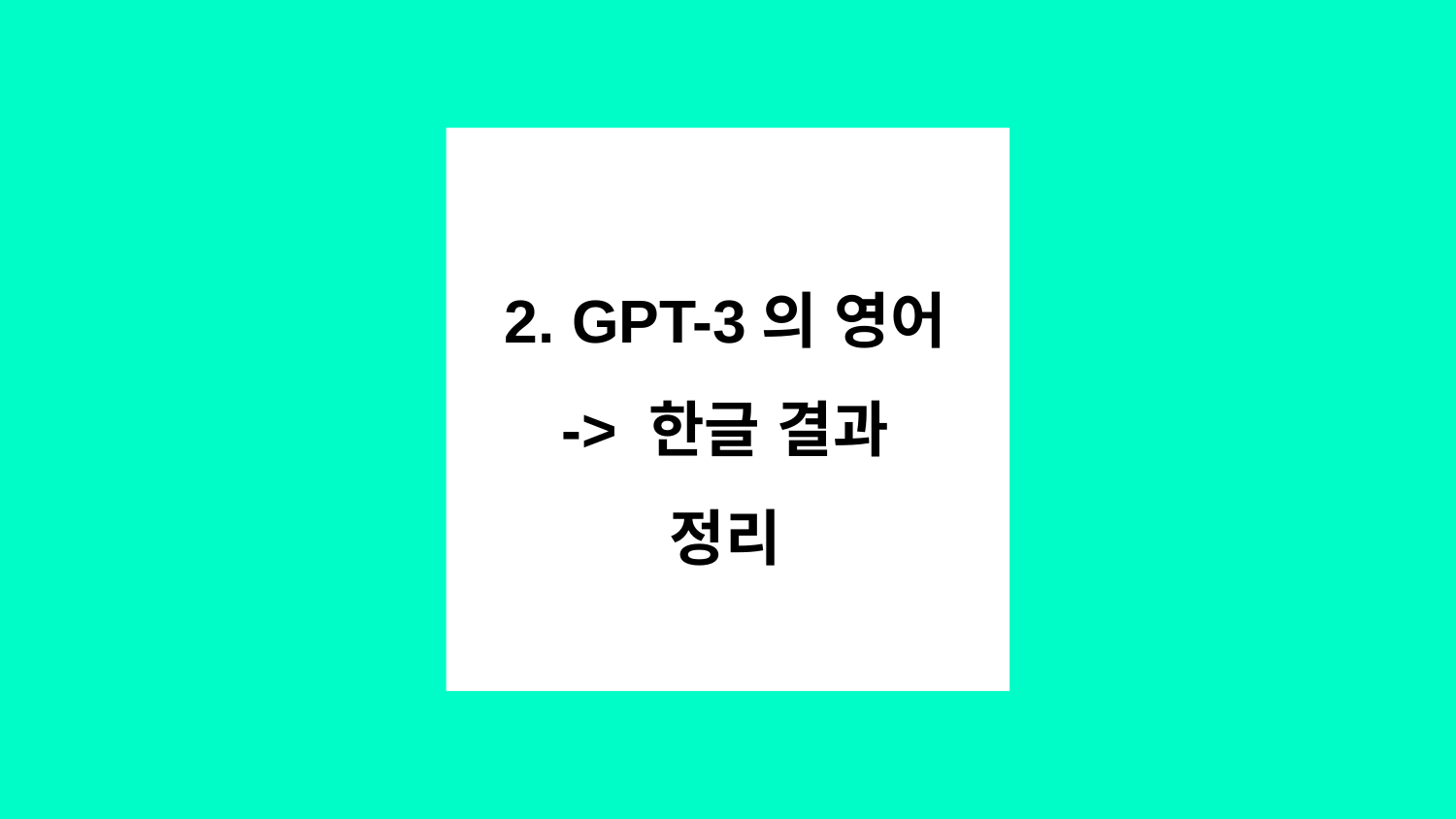

# 2. GPT-3의 영어 -> 한글 결과 정리